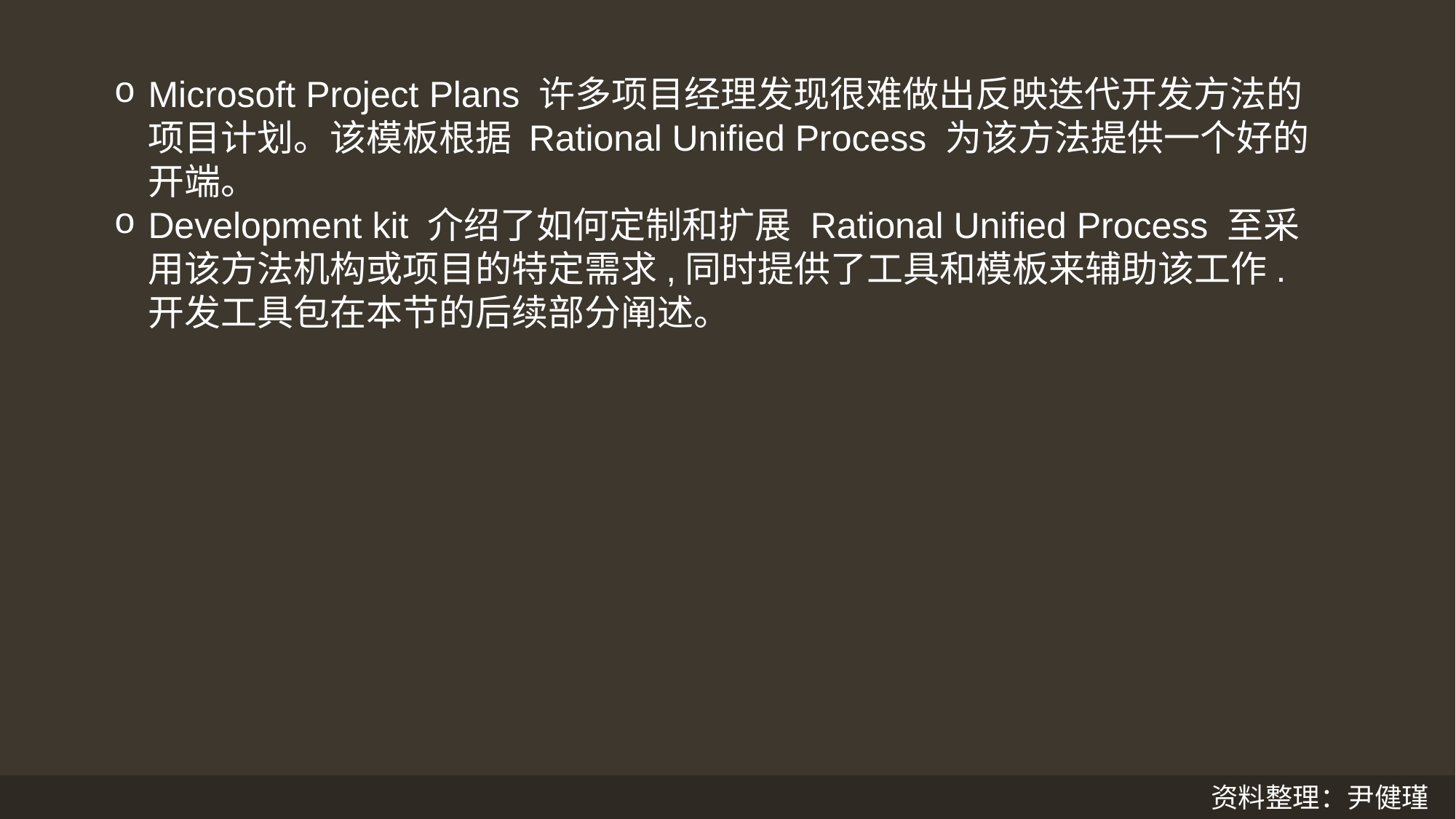

Microsoft Project Plans 许多项目经理发现很难做出反映迭代开发方法的项目计划。该模板根据 Rational Unified Process 为该方法提供一个好的开端。
Development kit 介绍了如何定制和扩展 Rational Unified Process 至采用该方法机构或项目的特定需求,同时提供了工具和模板来辅助该工作.开发工具包在本节的后续部分阐述。
资料整理：尹健瑾